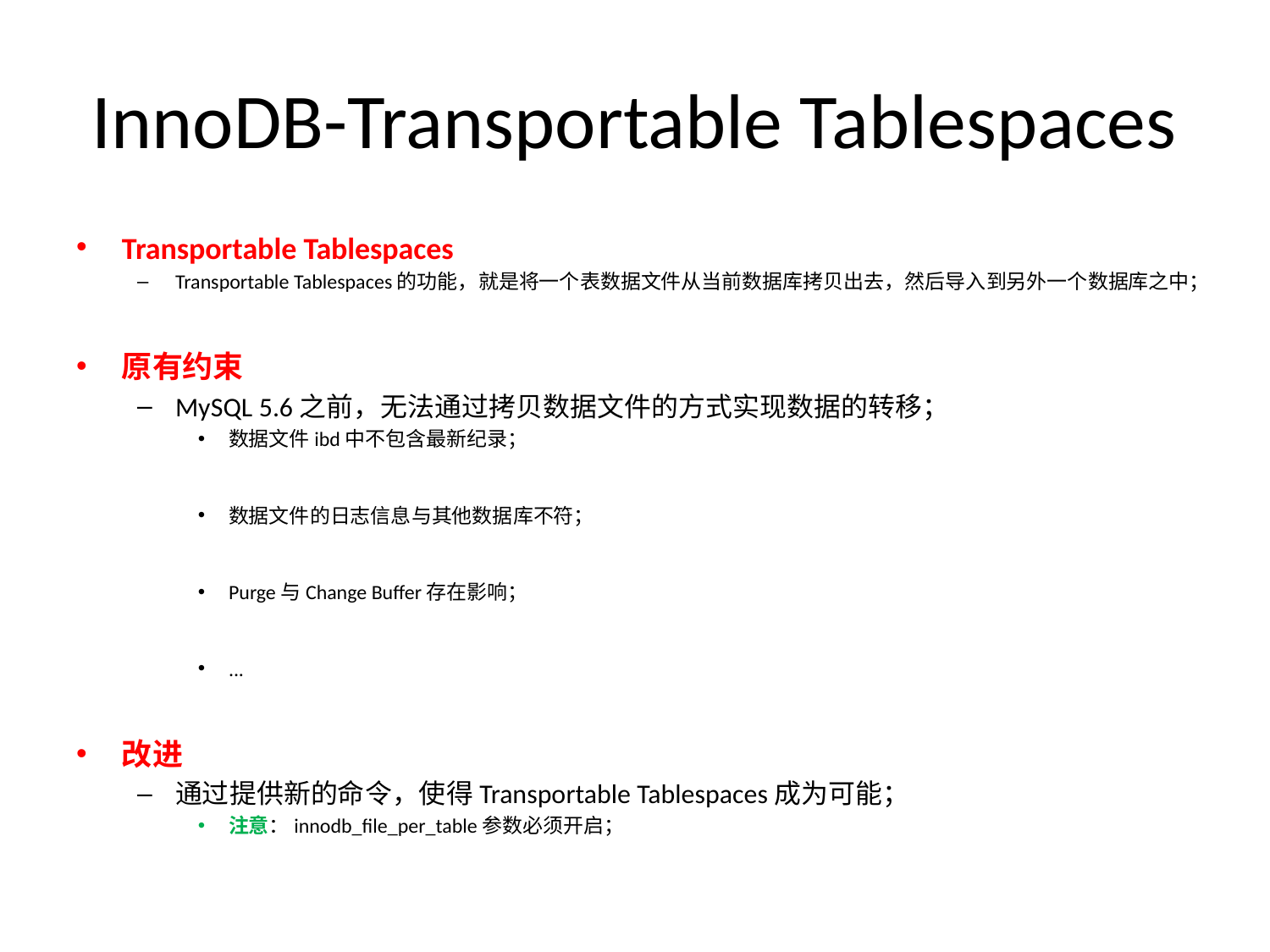

# InnoDB-Transportable Tablespaces
Transportable Tablespaces
Transportable Tablespaces的功能，就是将一个表数据文件从当前数据库拷贝出去，然后导入到另外一个数据库之中；

原有约束
MySQL 5.6之前，无法通过拷贝数据文件的方式实现数据的转移；
数据文件ibd中不包含最新纪录；

数据文件的日志信息与其他数据库不符；

Purge与Change Buffer存在影响；

...

改进
通过提供新的命令，使得Transportable Tablespaces成为可能；
注意：innodb_file_per_table参数必须开启；